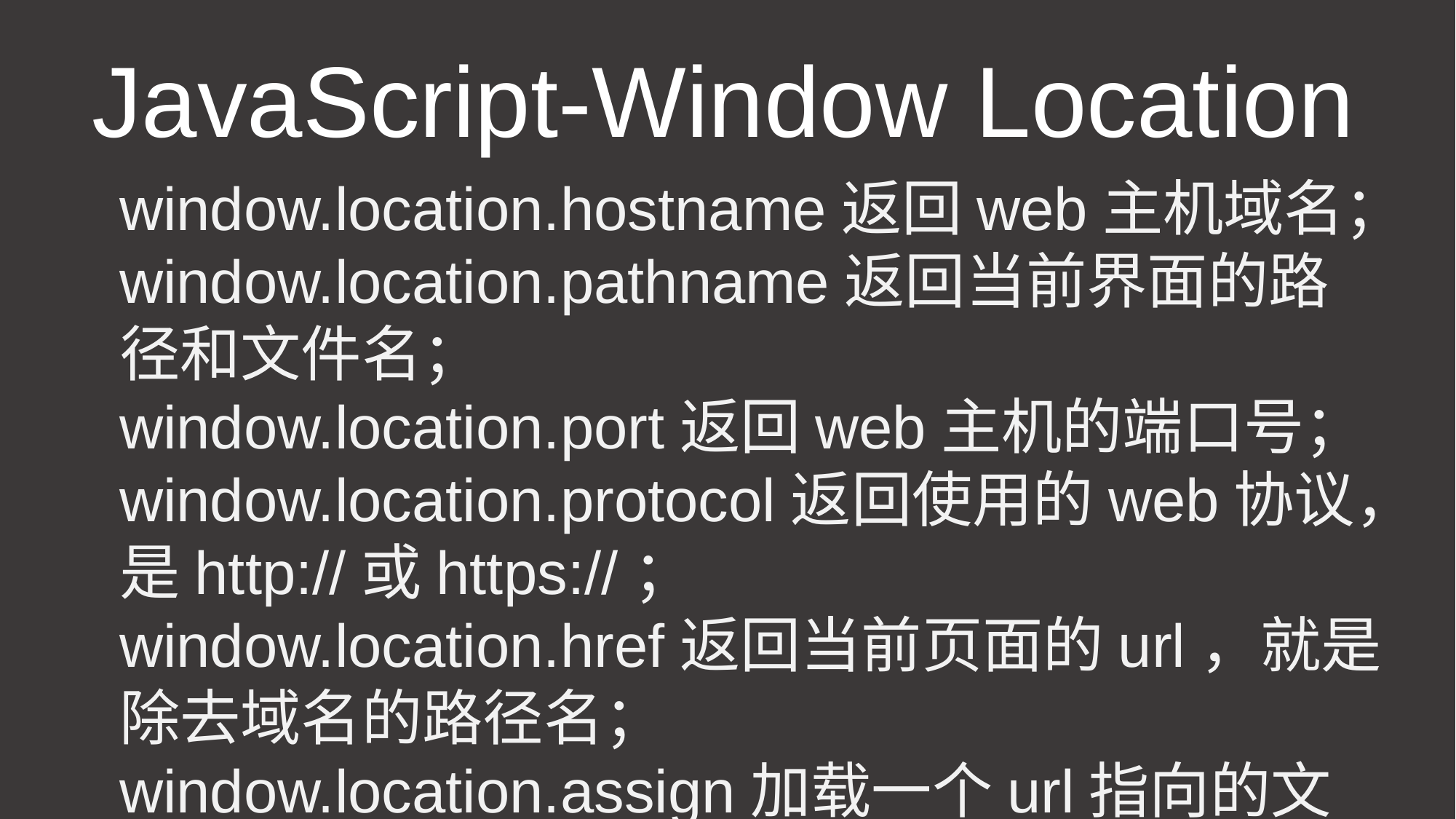

JavaScript-Window Location
window.location.hostname返回web主机域名；
window.location.pathname返回当前界面的路径和文件名；
window.location.port返回web主机的端口号；
window.location.protocol返回使用的web协议，是http://或https://；
window.location.href返回当前页面的url，就是除去域名的路径名；
window.location.assign加载一个url指向的文档。